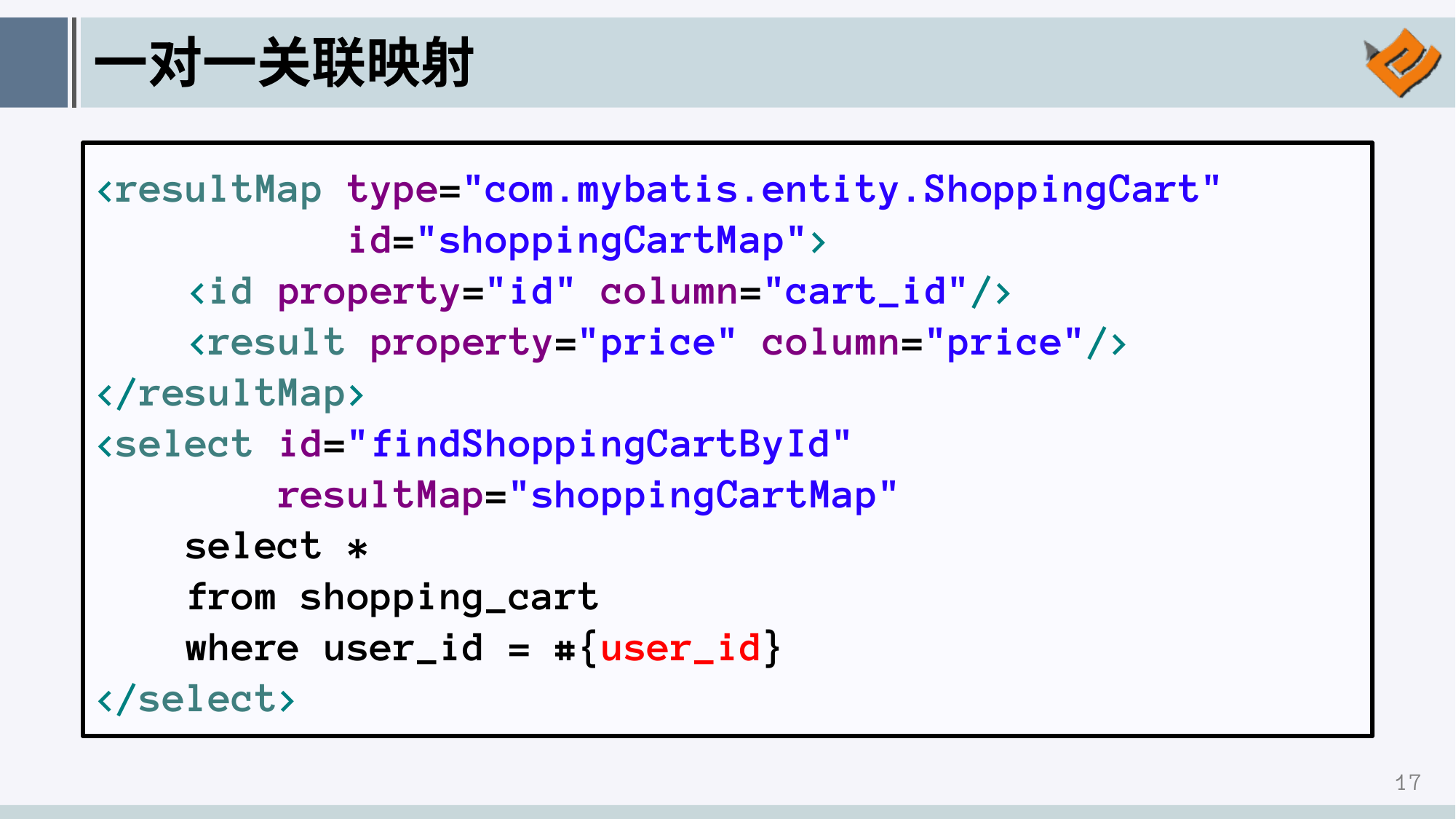

# 一对一关联映射

<resultMap type="com.mybatis.entity.ShoppingCart"
           id="shoppingCartMap">
    <id property="id" column="cart_id"/>
    <result property="price" column="price"/>
</resultMap>
<select id="findShoppingCartById"
        resultMap="shoppingCartMap"
    select *
    from shopping_cart
    where user_id = #{user_id}
</select>